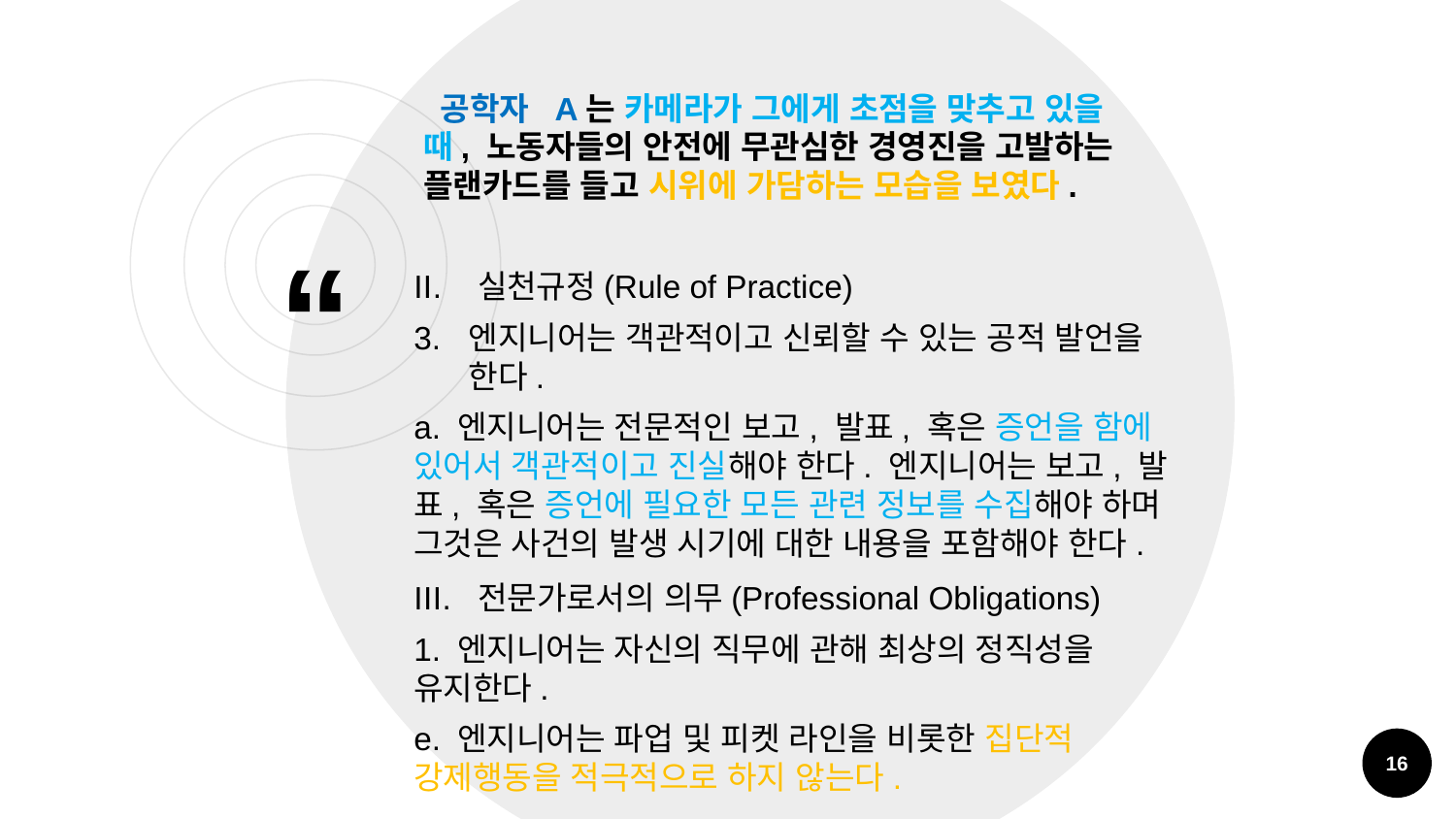

공학자  A는 카메라가 그에게 초점을 맞추고 있을 때, 노동자들의 안전에 무관심한 경영진을 고발하는 플랜카드를 들고 시위에 가담하는 모습을 보였다.
실천규정(Rule of Practice)
엔지니어는 객관적이고 신뢰할 수 있는 공적 발언을 한다.
a. 엔지니어는 전문적인 보고, 발표, 혹은 증언을 함에 있어서 객관적이고 진실해야 한다. 엔지니어는 보고, 발표, 혹은 증언에 필요한 모든 관련 정보를 수집해야 하며 그것은 사건의 발생 시기에 대한 내용을 포함해야 한다.
전문가로서의 의무(Professional Obligations)
1. 엔지니어는 자신의 직무에 관해 최상의 정직성을 유지한다.
e. 엔지니어는 파업 및 피켓 라인을 비롯한 집단적 강제행동을 적극적으로 하지 않는다.
16